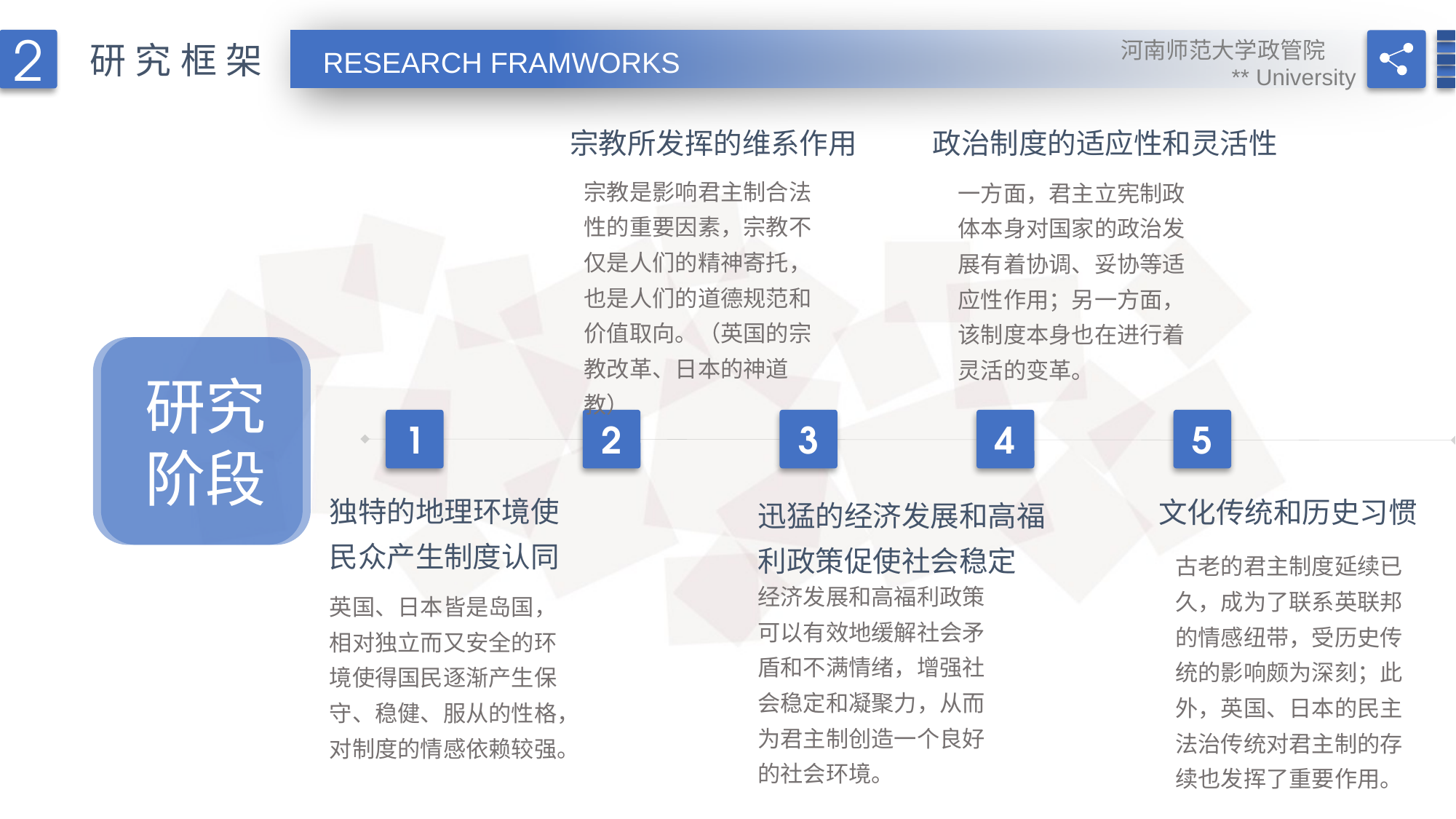

2
河南师范大学政管院
** University

研究框架
RESEARCH FRAMWORKS
政治制度的适应性和灵活性
宗教所发挥的维系作用
宗教是影响君主制合法性的重要因素，宗教不仅是人们的精神寄托，也是人们的道德规范和价值取向。（英国的宗教改革、日本的神道教）
一方面，君主立宪制政体本身对国家的政治发展有着协调、妥协等适应性作用；另一方面，该制度本身也在进行着灵活的变革。

研究
阶段
1
2
3
4
5
独特的地理环境使
民众产生制度认同
文化传统和历史习惯
迅猛的经济发展和高福
利政策促使社会稳定
古老的君主制度延续已久，成为了联系英联邦的情感纽带，受历史传统的影响颇为深刻；此外，英国、日本的民主法治传统对君主制的存续也发挥了重要作用。
经济发展和高福利政策可以有效地缓解社会矛盾和不满情绪，增强社会稳定和凝聚力，从而为君主制创造一个良好的社会环境。
英国、日本皆是岛国，相对独立而又安全的环境使得国民逐渐产生保守、稳健、服从的性格，对制度的情感依赖较强。